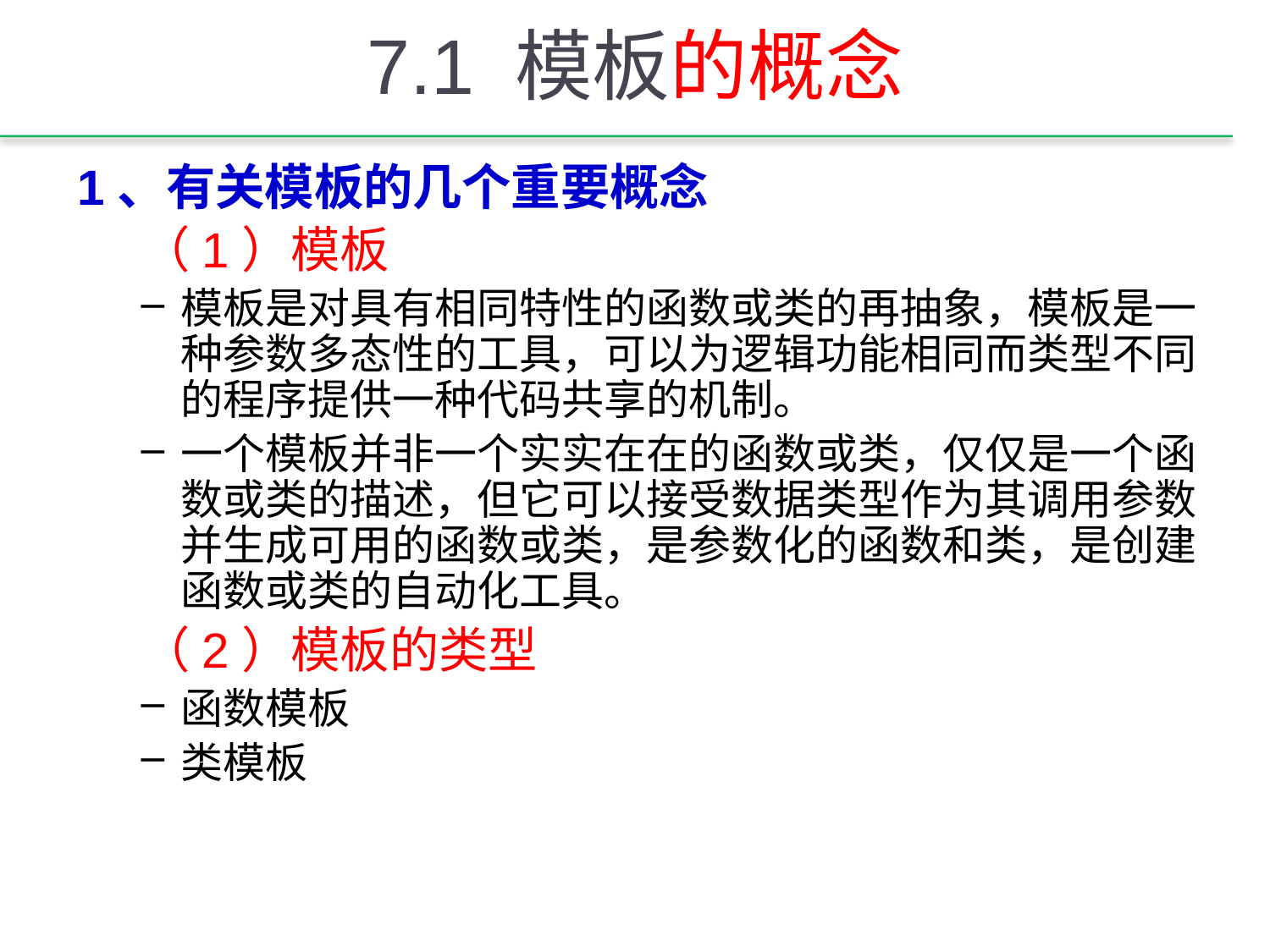

# 7.1 模板的概念
1、有关模板的几个重要概念
（1）模板
模板是对具有相同特性的函数或类的再抽象，模板是一种参数多态性的工具，可以为逻辑功能相同而类型不同的程序提供一种代码共享的机制。
一个模板并非一个实实在在的函数或类，仅仅是一个函数或类的描述，但它可以接受数据类型作为其调用参数并生成可用的函数或类，是参数化的函数和类，是创建函数或类的自动化工具。
（2）模板的类型
函数模板
类模板